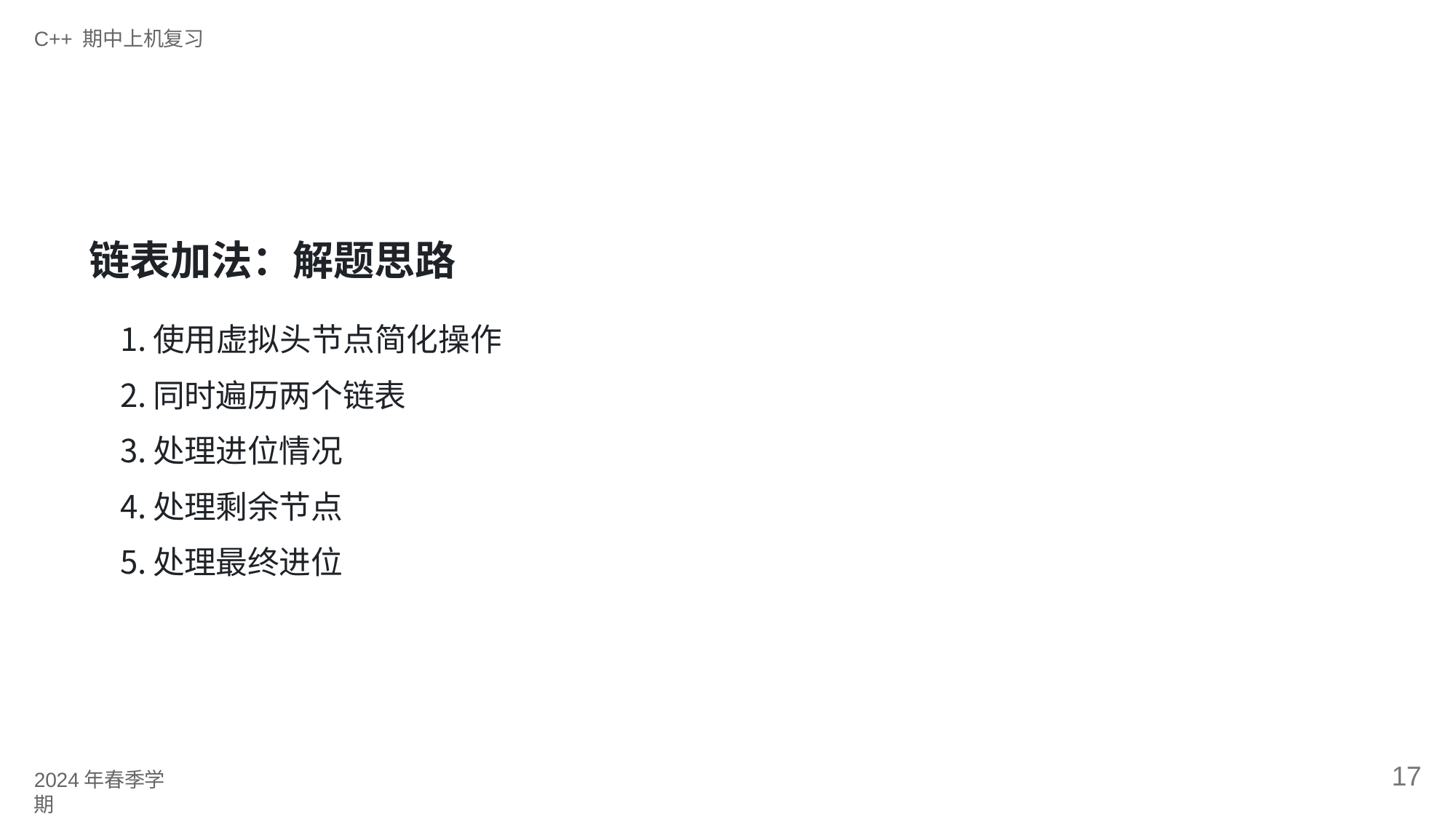

C++ 期中上机复习
# 链表加法：解题思路
使用虚拟头节点简化操作
同时遍历两个链表
处理进位情况
处理剩余节点
处理最终进位
17
2024年春季学期